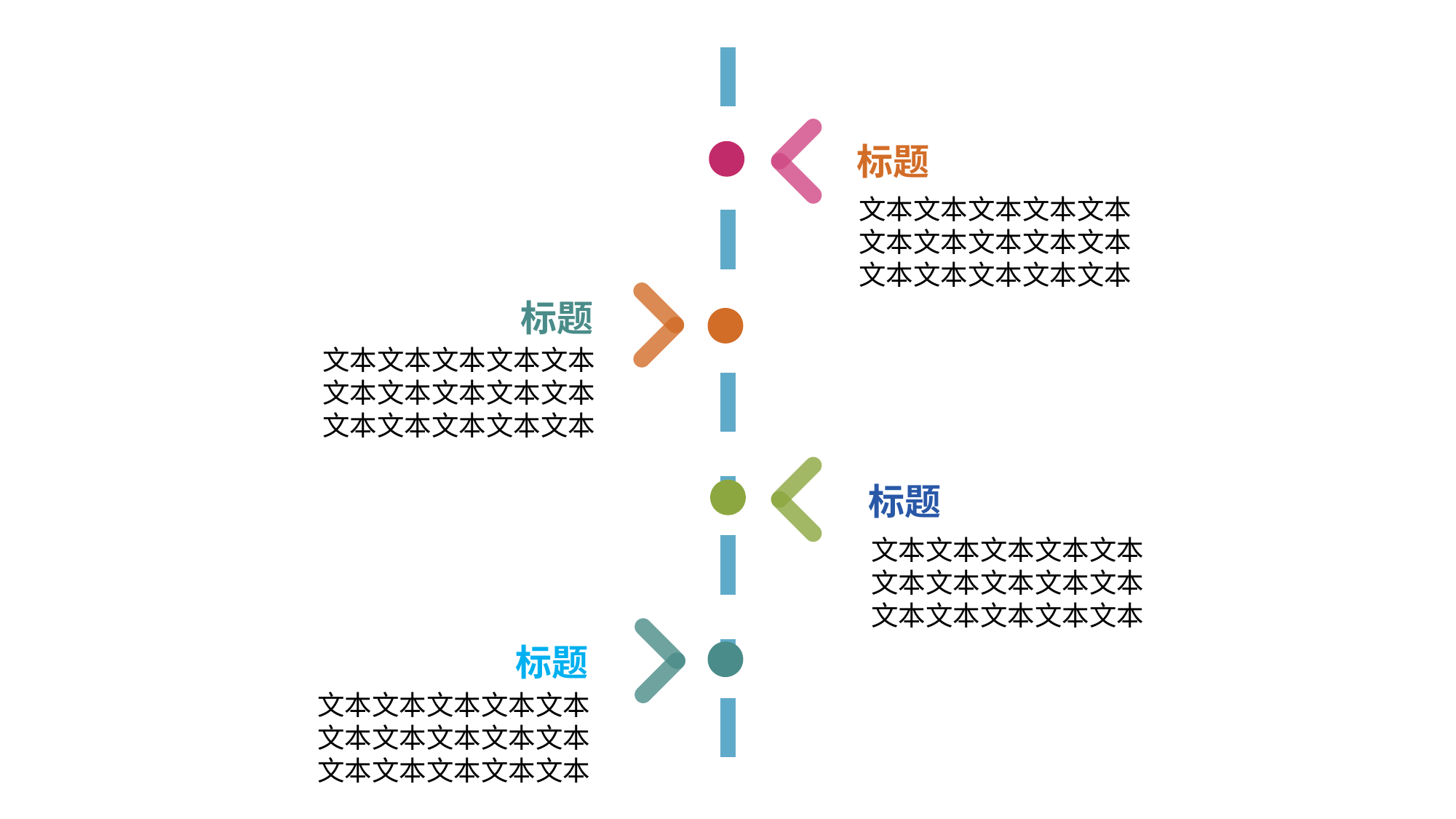

标题
文本文本文本文本文本
文本文本文本文本文本
文本文本文本文本文本

标题
文本文本文本文本文本
文本文本文本文本文本
文本文本文本文本文本

标题
文本文本文本文本文本
文本文本文本文本文本
文本文本文本文本文本

标题
文本文本文本文本文本
文本文本文本文本文本
文本文本文本文本文本